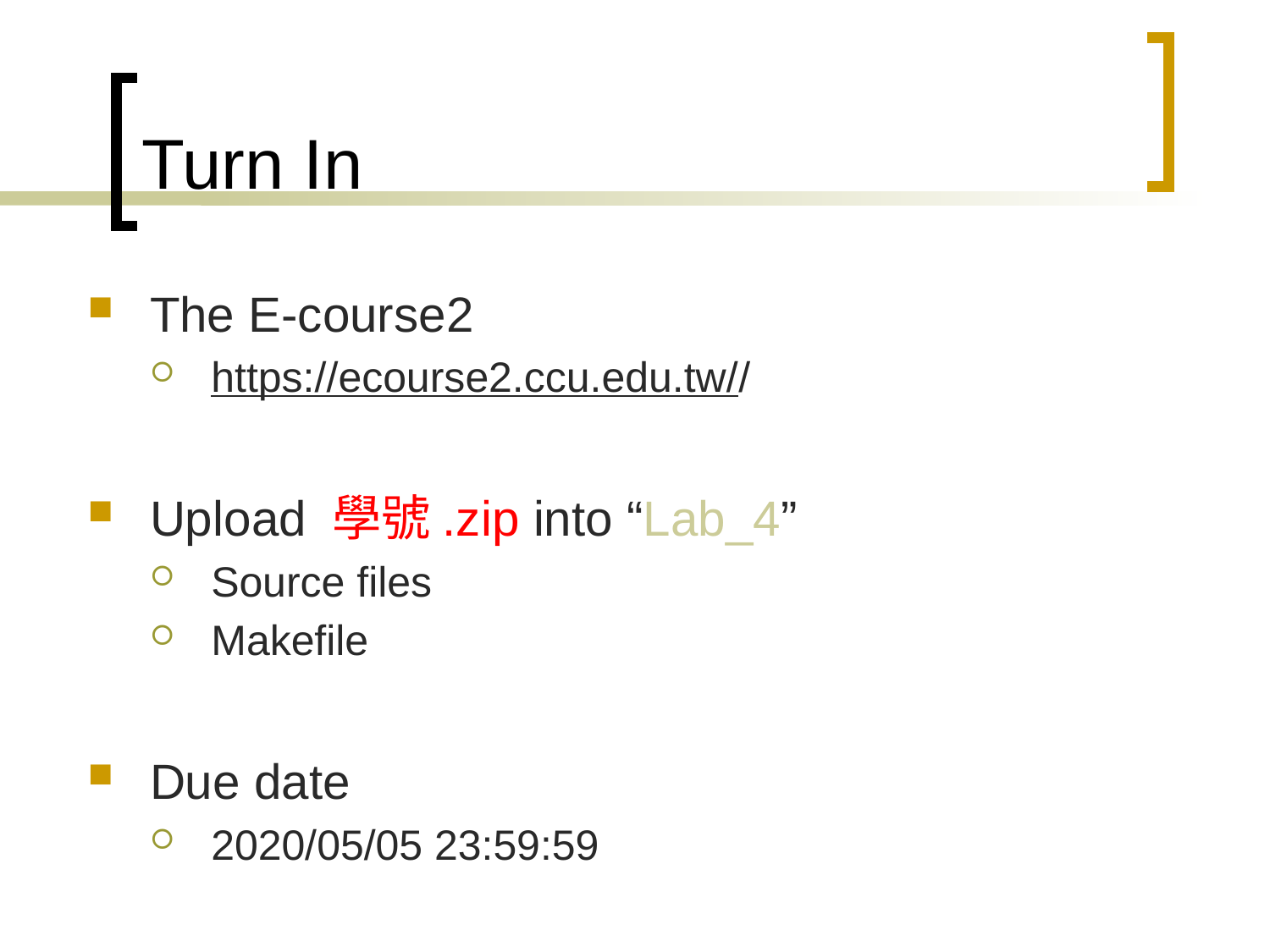

# Turn In
The E-course2
https://ecourse2.ccu.edu.tw//

Upload 學號.zip into “Lab_4”
Source files
Makefile

Due date
2020/05/05 23:59:59